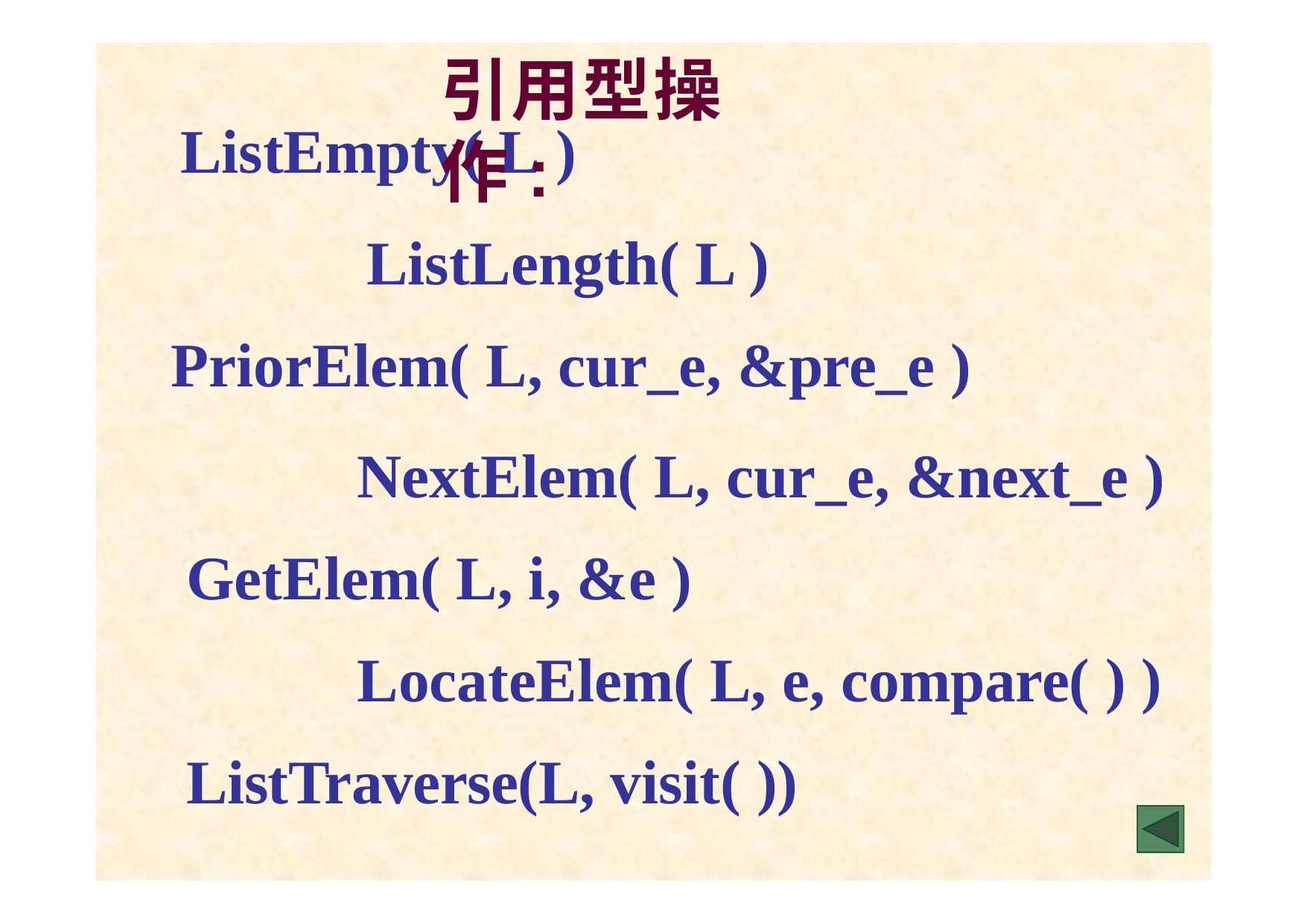

# 引用型操作:
ListEmpty( L )
ListLength( L )  PriorElem( L, cur_e, &pre_e )
NextElem( L, cur_e, &next_e )  GetElem( L, i, &e )
LocateElem( L, e, compare( ) )  ListTraverse(L, visit( ))